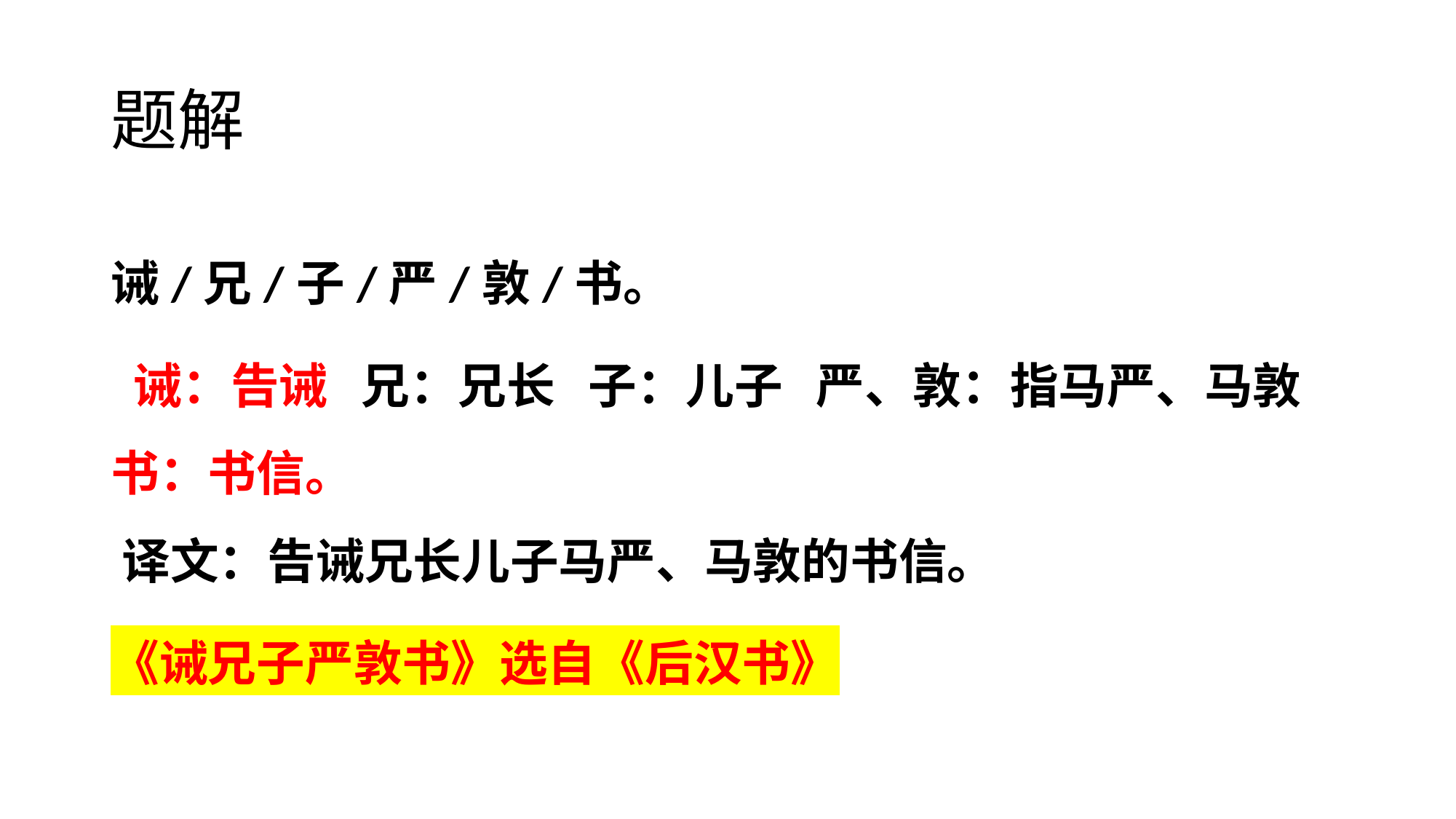

# 题解
诫/兄/子/严/敦/书。
 诫：告诫   兄：兄长   子：儿子   严、敦：指马严、马敦   书：书信。
 译文：告诫兄长儿子马严、马敦的书信。
《诫兄子严敦书》选自《后汉书》